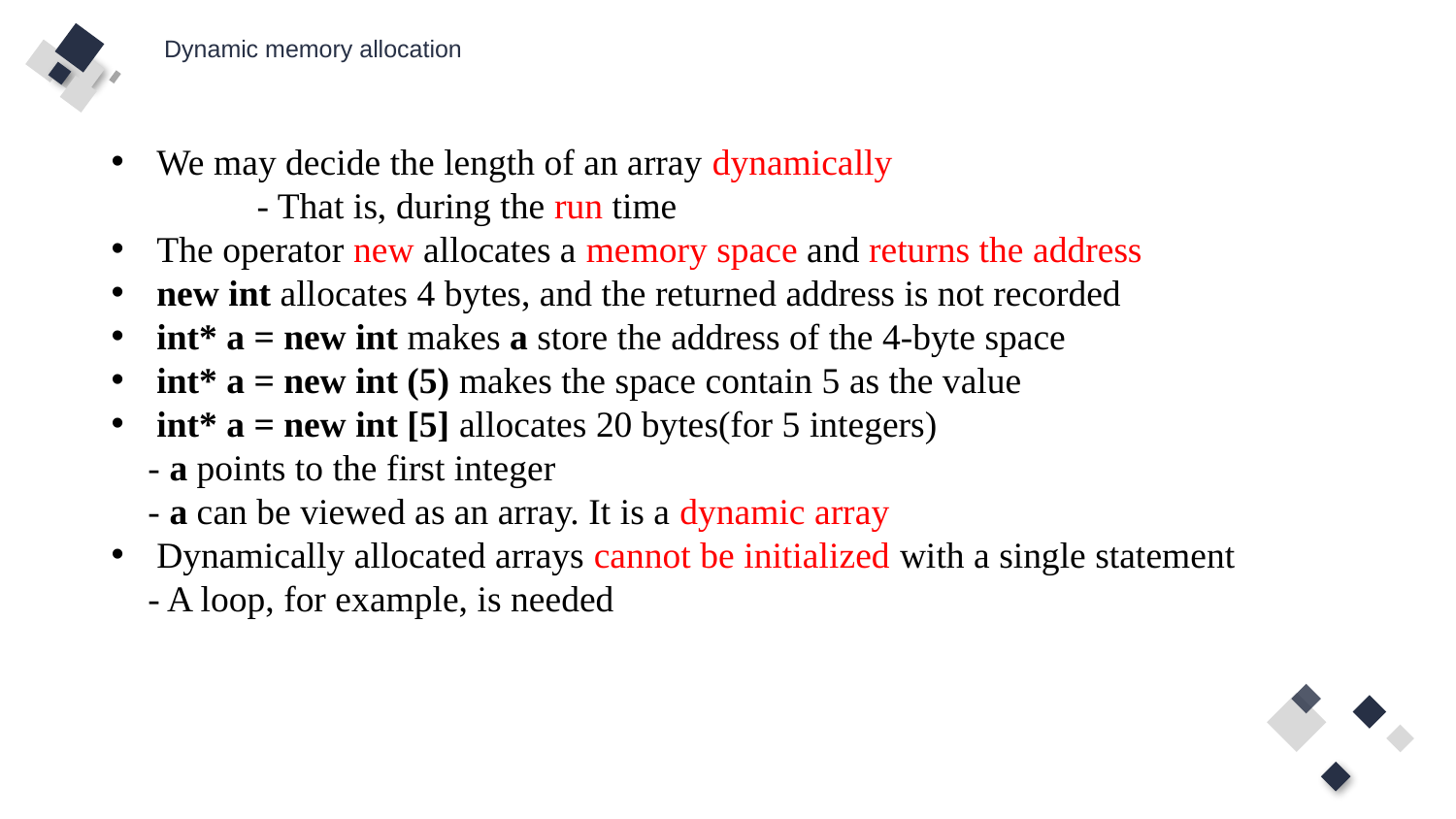

Dynamic memory allocation

We may decide the length of an array dynamically
	- That is, during the run time
The operator new allocates a memory space and returns the address
new int allocates 4 bytes, and the returned address is not recorded
int* a = new int makes a store the address of the 4-byte space
int* a = new int (5) makes the space contain 5 as the value
int* a = new int [5] allocates 20 bytes(for 5 integers)
    - a points to the first integer
    - a can be viewed as an array. It is a dynamic array
Dynamically allocated arrays cannot be initialized with a single statement
    - A loop, for example, is needed

标题内	容
单击此处添加文字阐述，添加简短问题说明文字

标题内	容
单击此处添加文字阐述，添加简短问题说明文字